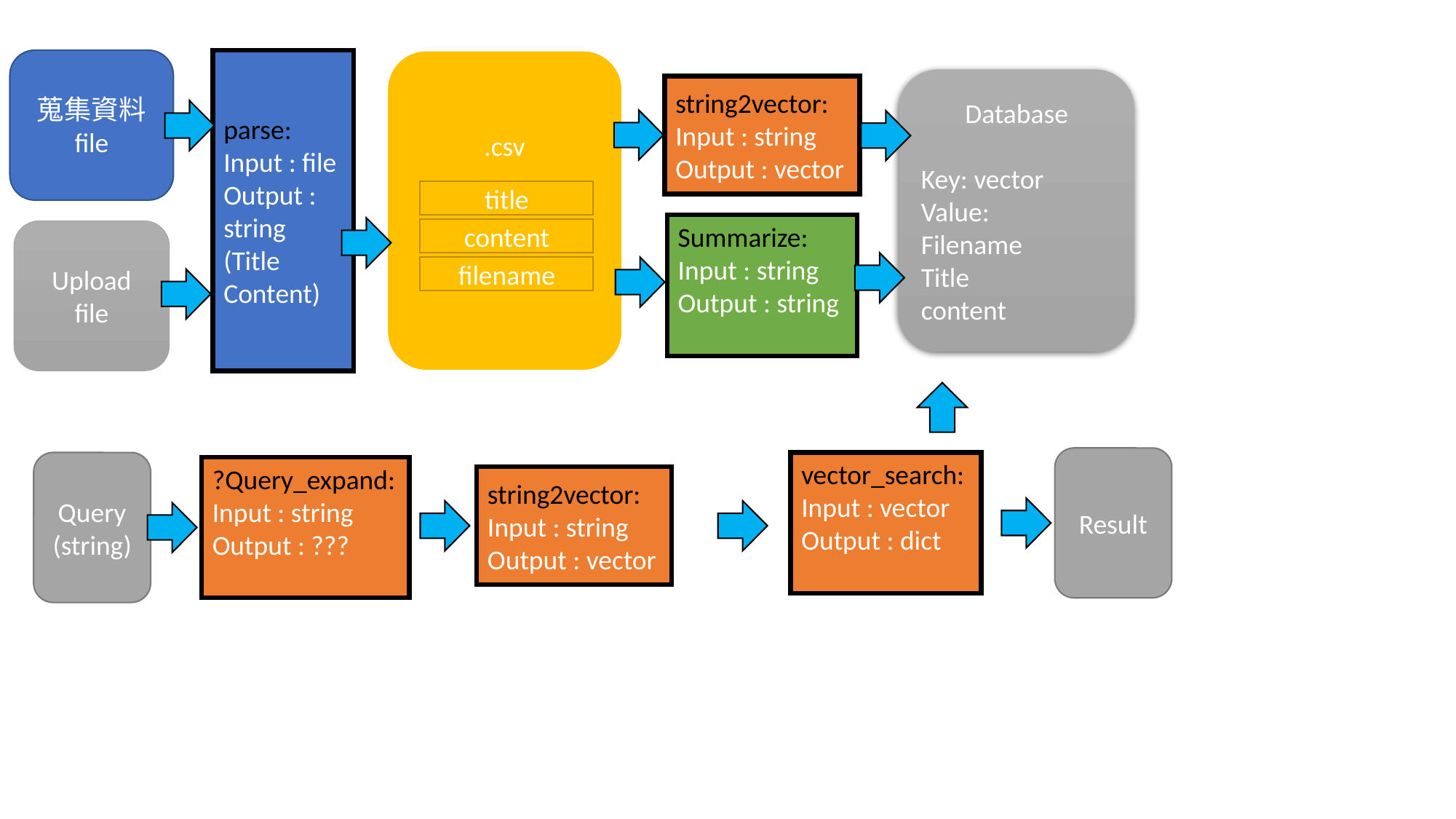

蒐集資料
file
parse:
Input : file
Output : string
(Title
Content)
.csv

Database

Key: vector
Value:
Filename
Title
content
string2vector:
Input : string
Output : vector

title
Summarize:
Input : string
Output : string

content
Upload
file

filename

Result
Query
(string)
vector_search:
Input : vector
Output : dict

?Query_expand:
Input : string
Output : ???

string2vector:
Input : string
Output : vector